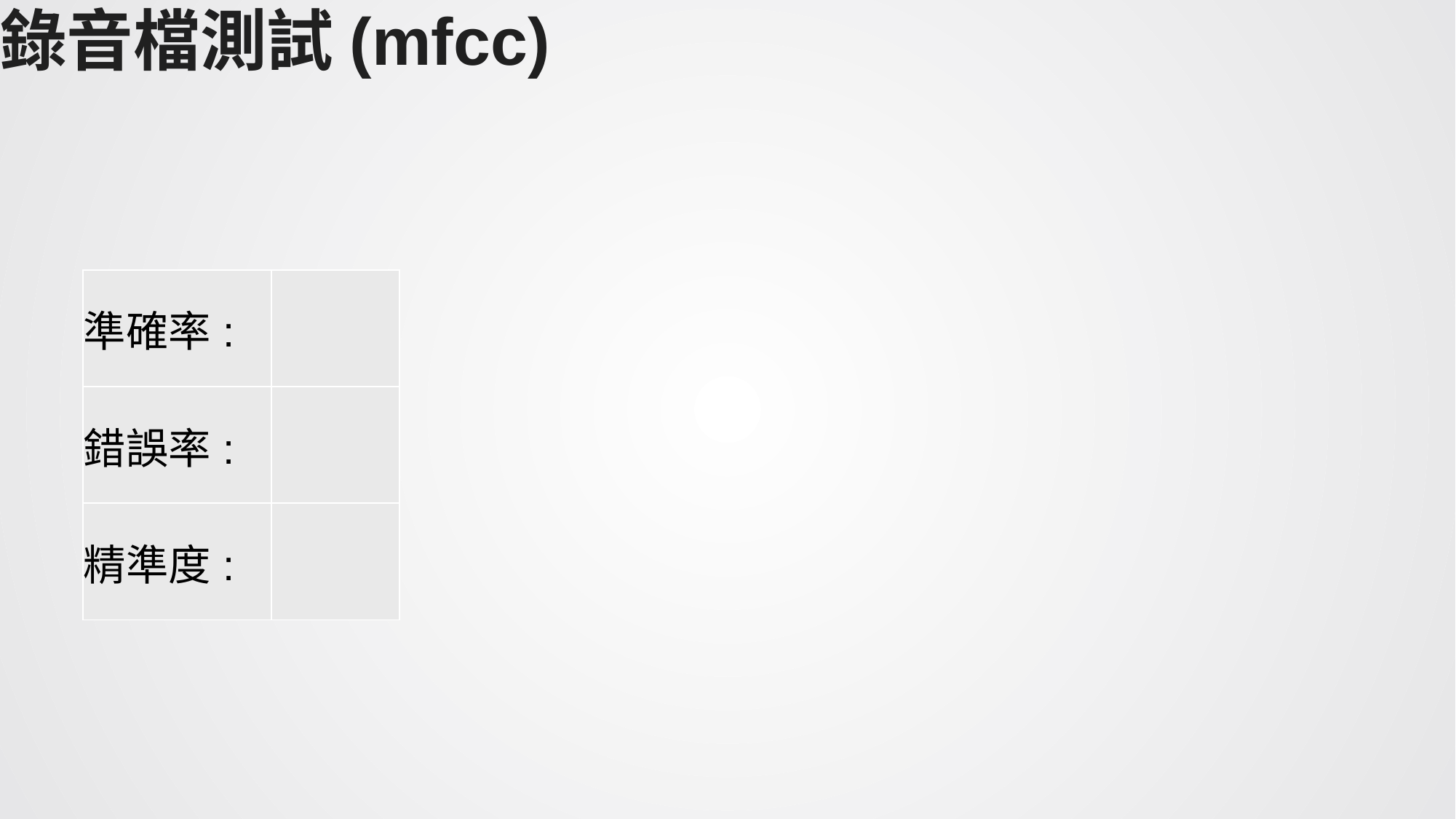

錄音檔測試(mfcc)
| 準確率: |  |
| --- | --- |
| 錯誤率: |  |
| 精準度: |  |